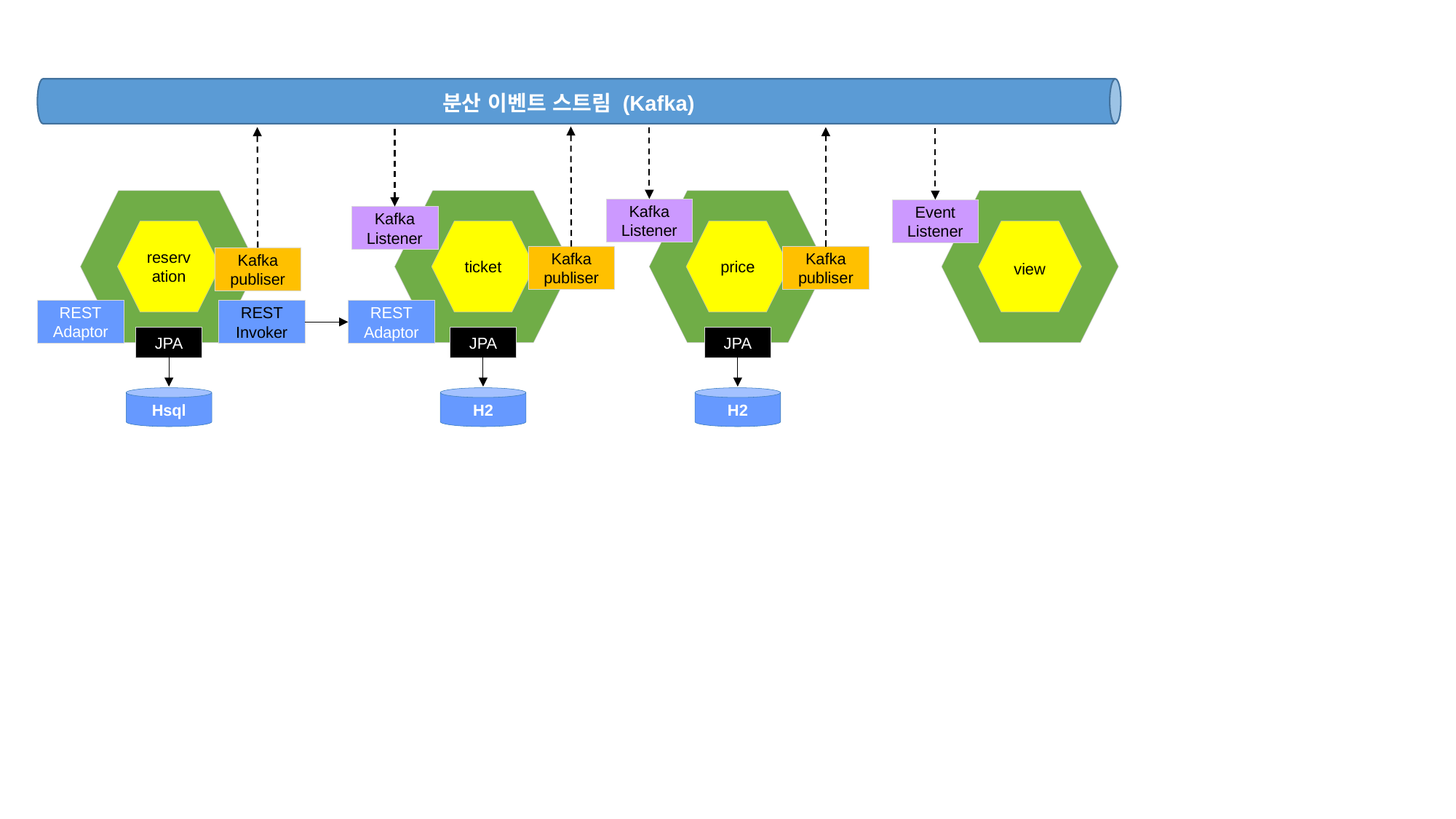

분산 이벤트 스트림 (Kafka)

Kafka
Listener
Event
Listener
Kafka
Listener
reservation
ticket
price

Kafka
publiser
Kafka
publiser
Kafka
publiser
view
REST
Adaptor
REST
Invoker
REST
Adaptor
JPA
JPA
JPA
Hsql
H2
H2